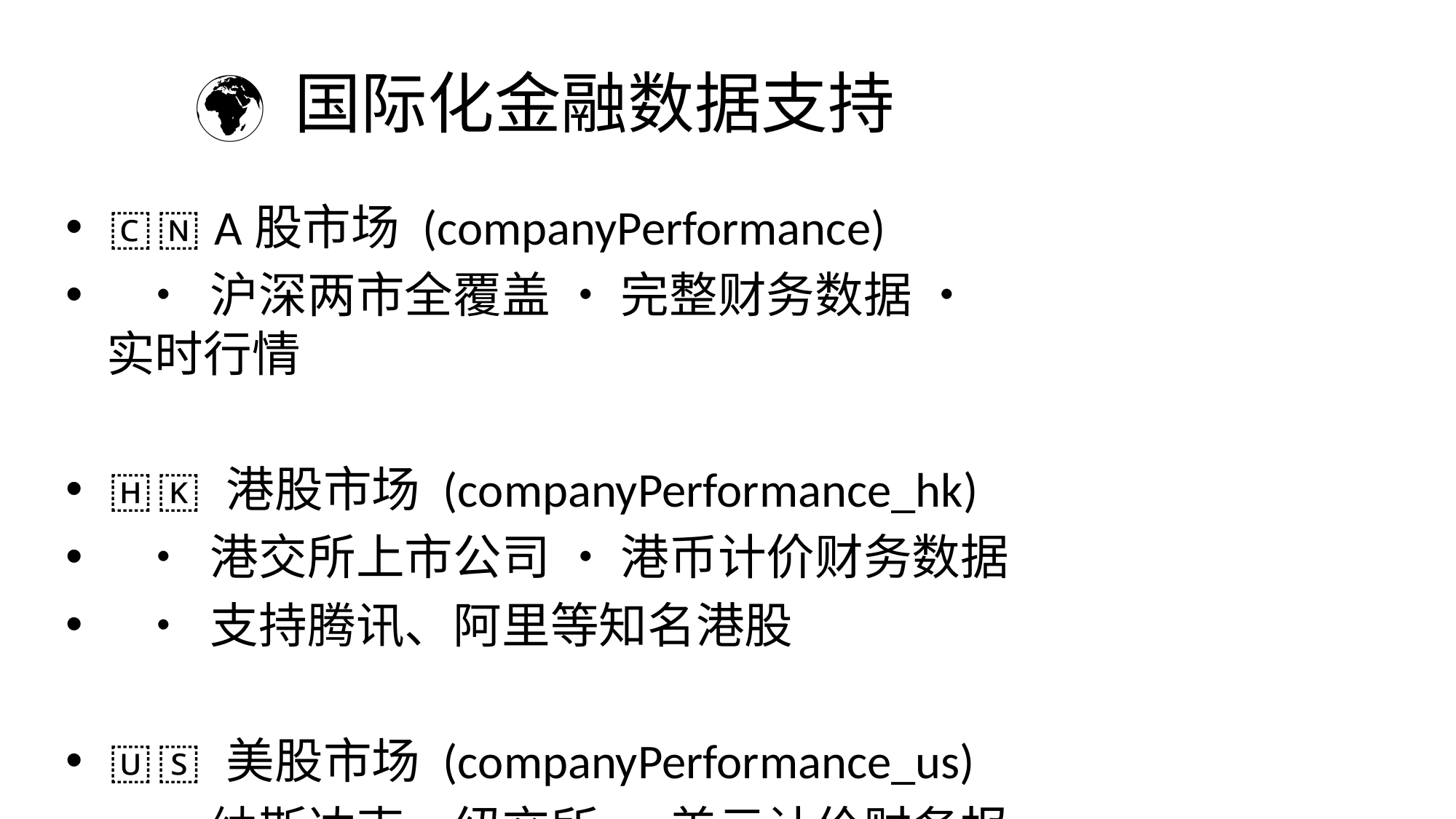

# 🌍 国际化金融数据支持
🇨🇳 A股市场 (companyPerformance)
   • 沪深两市全覆盖 • 完整财务数据 • 实时行情

🇭🇰 港股市场 (companyPerformance_hk)
   • 港交所上市公司 • 港币计价财务数据
   • 支持腾讯、阿里等知名港股

🇺🇸 美股市场 (companyPerformance_us)
   • 纳斯达克、纽交所 • 美元计价财务报表
   • 苹果、微软等美股巨头数据

💰 虚拟货币支持 (V4.1.0新增)
   • 实时行情数据 • 多交易所支持
   • 技术指标分析 • 市值与交易量